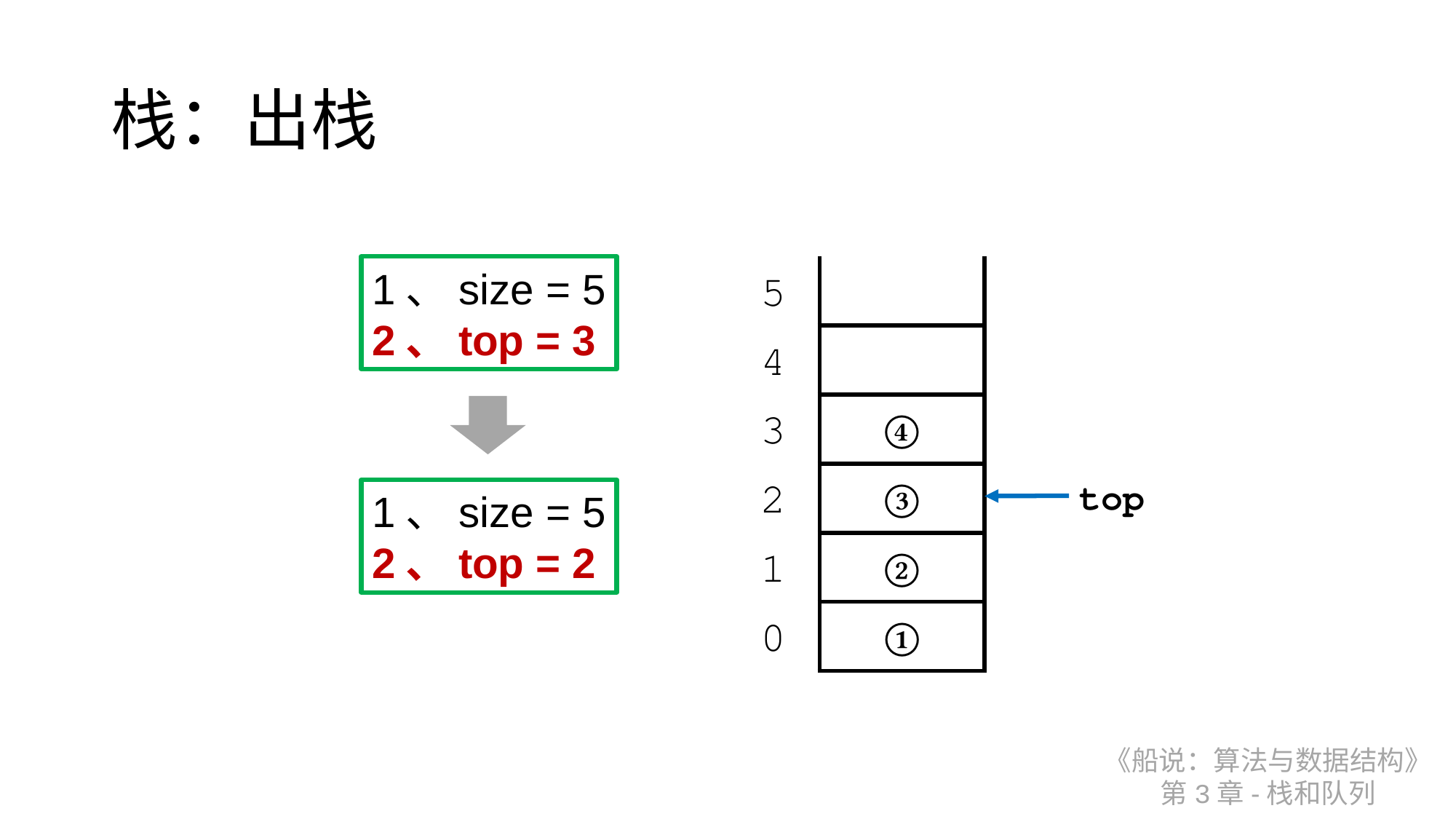

# 栈：出栈
1、size = 5
2、top = 3
| 5 |  |
| --- | --- |
| 4 |  |
| 3 | ④ |
| 2 | ③ |
| 1 | ② |
| 0 | ① |

top
1、size = 5
2、top = 2